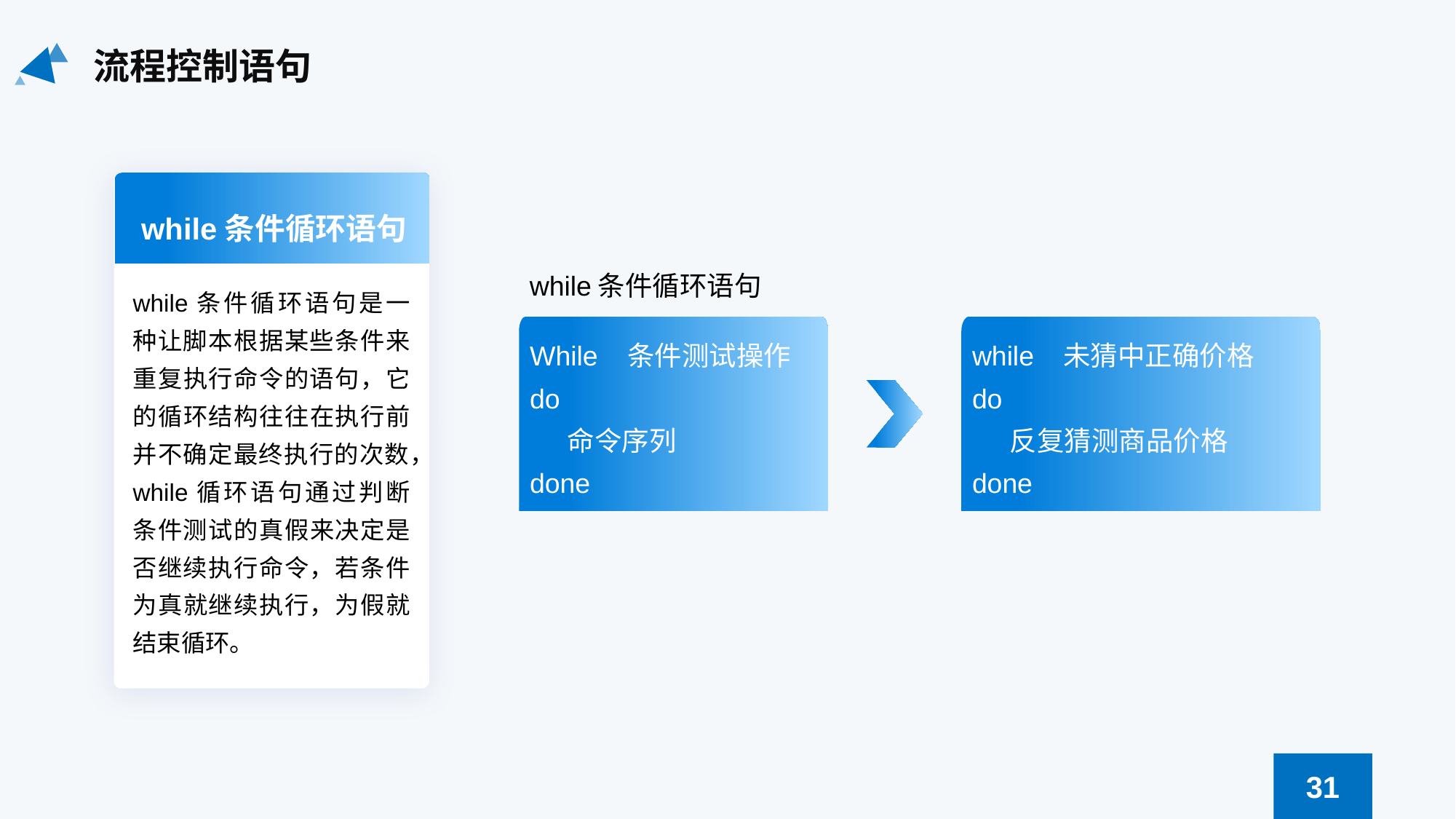

流程控制语句

while条件循环语句
while条件循环语句
While   条件测试操作
do
     命令序列
done
while   未猜中正确价格
do
     反复猜测商品价格
done

while条件循环语句是一种让脚本根据某些条件来重复执行命令的语句，它的循环结构往往在执行前并不确定最终执行的次数，while循环语句通过判断条件测试的真假来决定是否继续执行命令，若条件为真就继续执行，为假就结束循环。

31